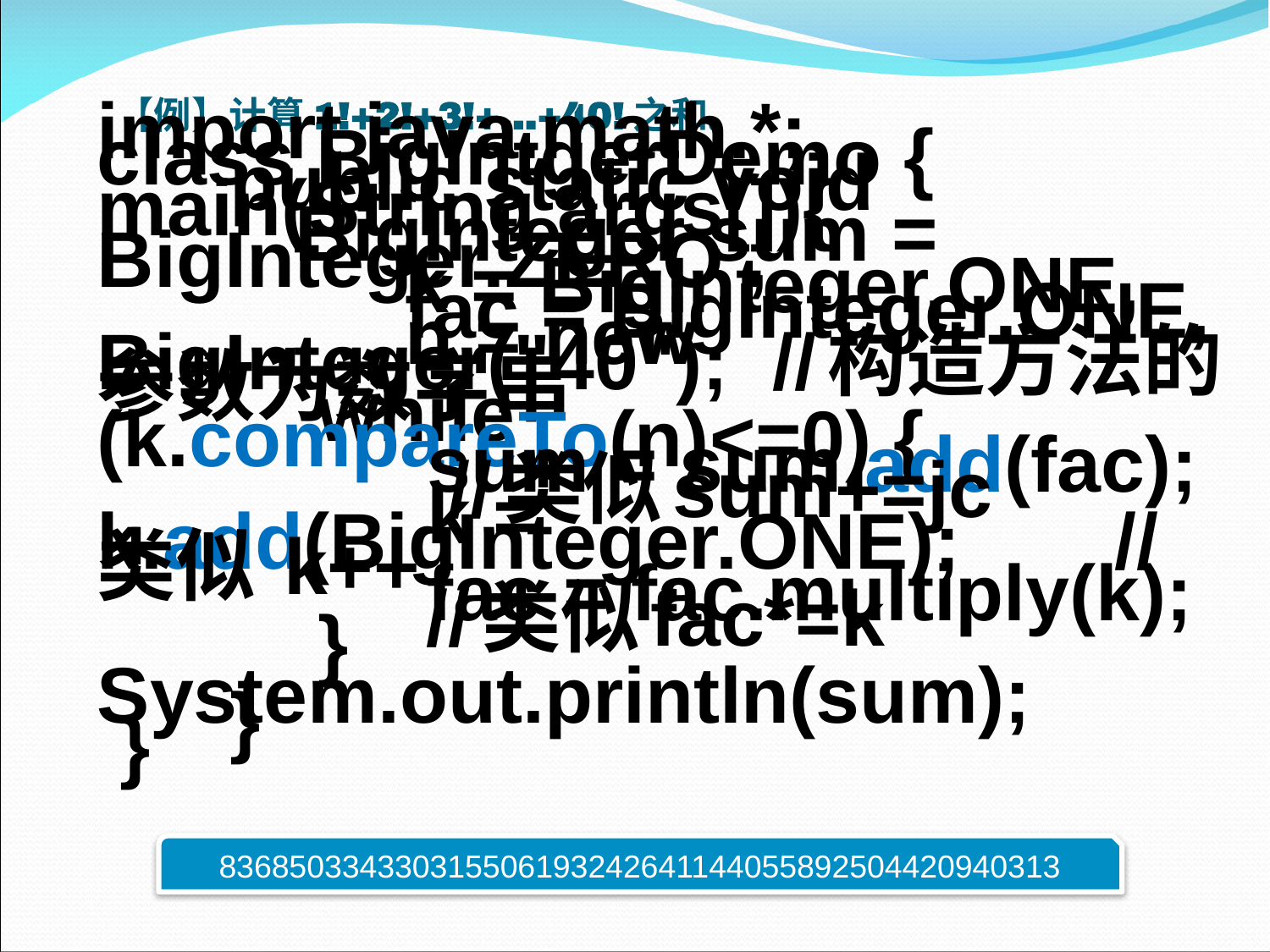

# 【例】计算1!+2!+3!+...+40!之和。
import java.math.*;
class BigIntgerDemo {
      public static void main(String args[]){
         BigInteger sum = BigInteger.ZERO ,
              k = BigInteger.ONE,
              fac = BigInteger.ONE,
              n = new BigInteger("40");  //构造方法的参数为数字串
          while (k.compareTo(n)<=0) {
               sum = sum.add(fac);                  //类似sum+=jc
               k = k.add(BigInteger.ONE);       //类似 k++
               fac = fac.multiply(k);                 //类似fac*=k
          }
         System.out.println(sum);
      }
 }

836850334330315506193242641144055892504420940313